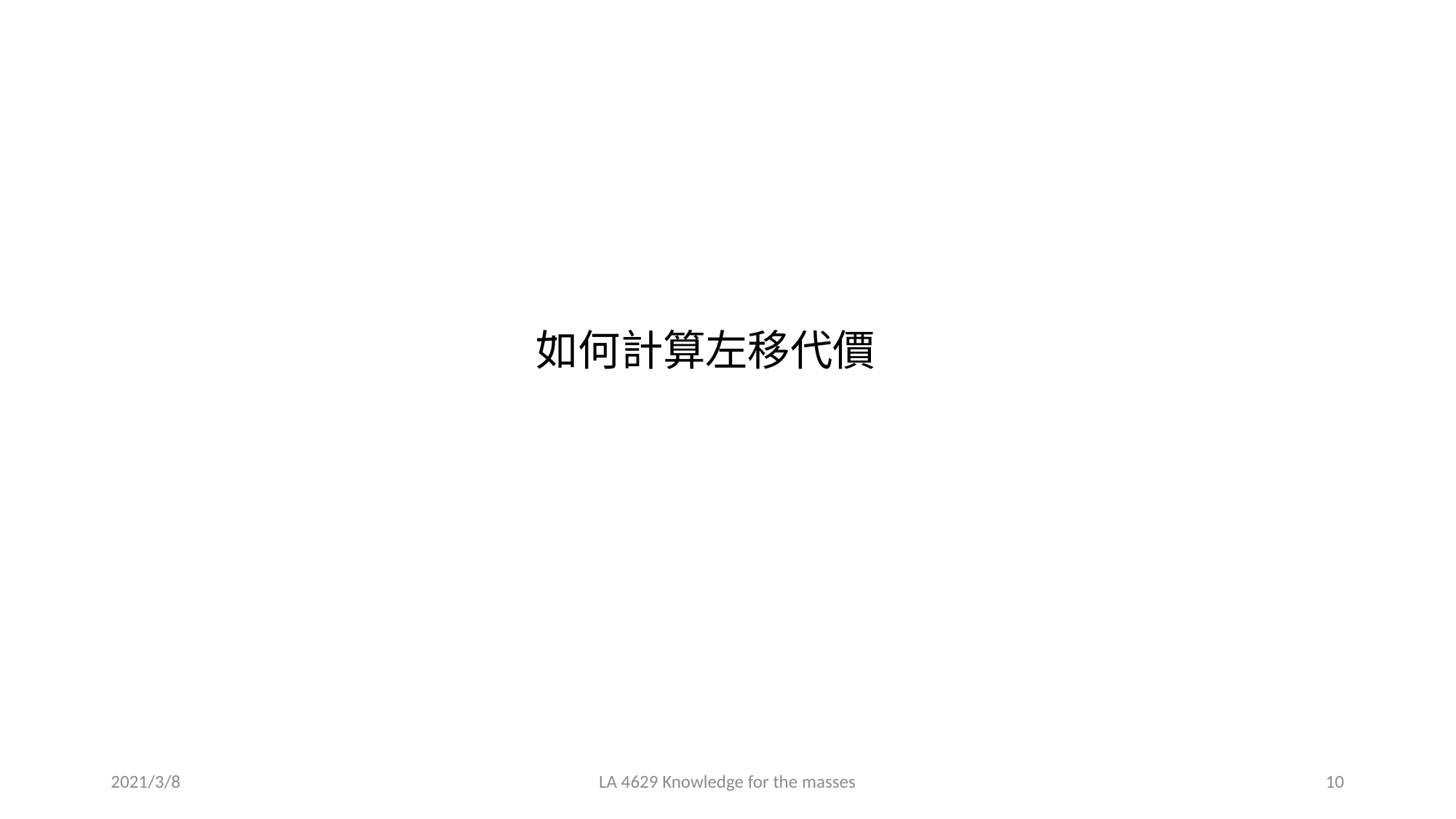

如何計算左移代價
2021/3/8
LA 4629 Knowledge for the masses
10